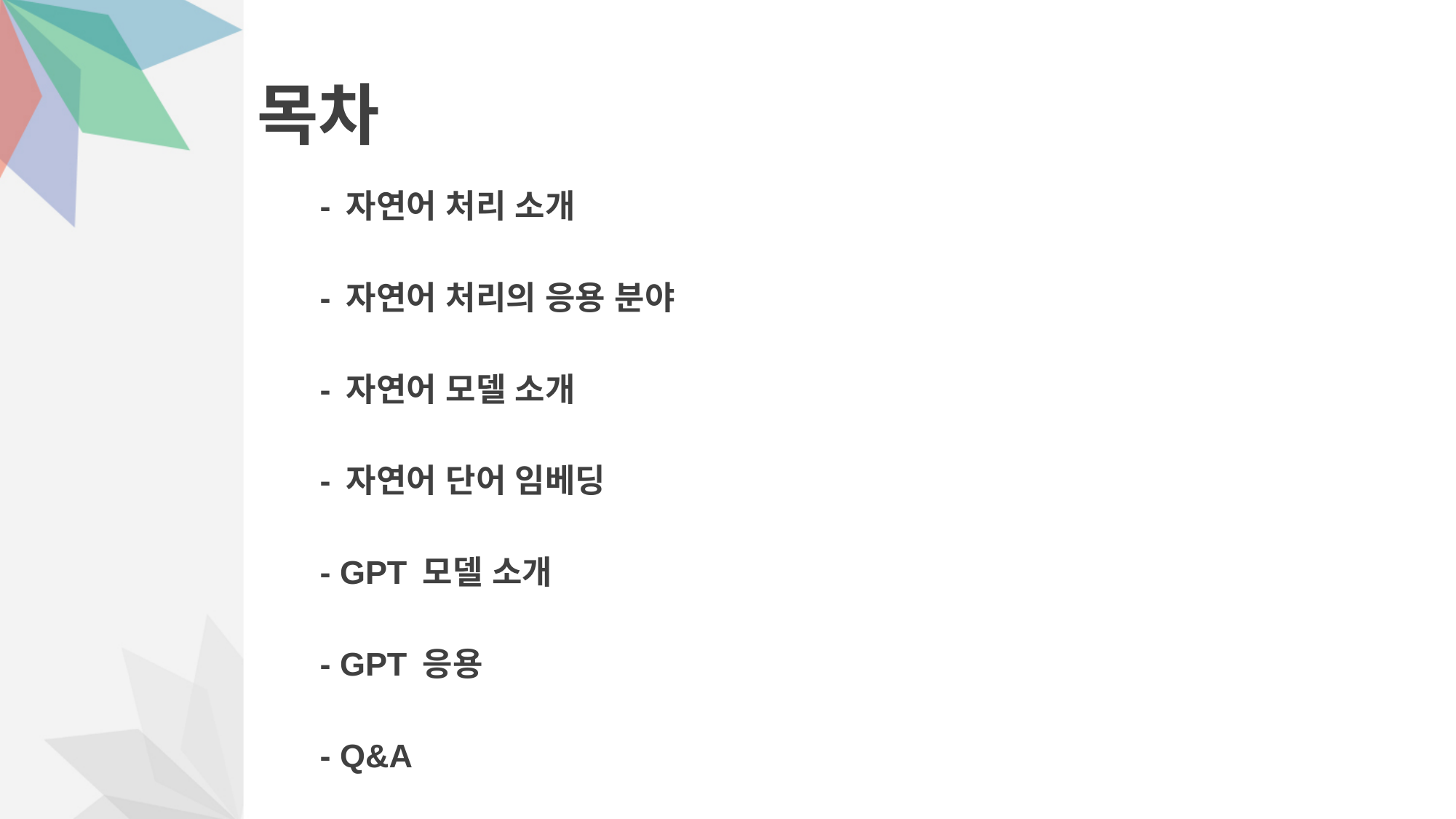

# 목차

- 자연어 처리 소개

- 자연어 처리의 응용 분야

- 자연어 모델 소개

- 자연어 단어 임베딩

- GPT 모델 소개

- GPT 응용

- Q&A